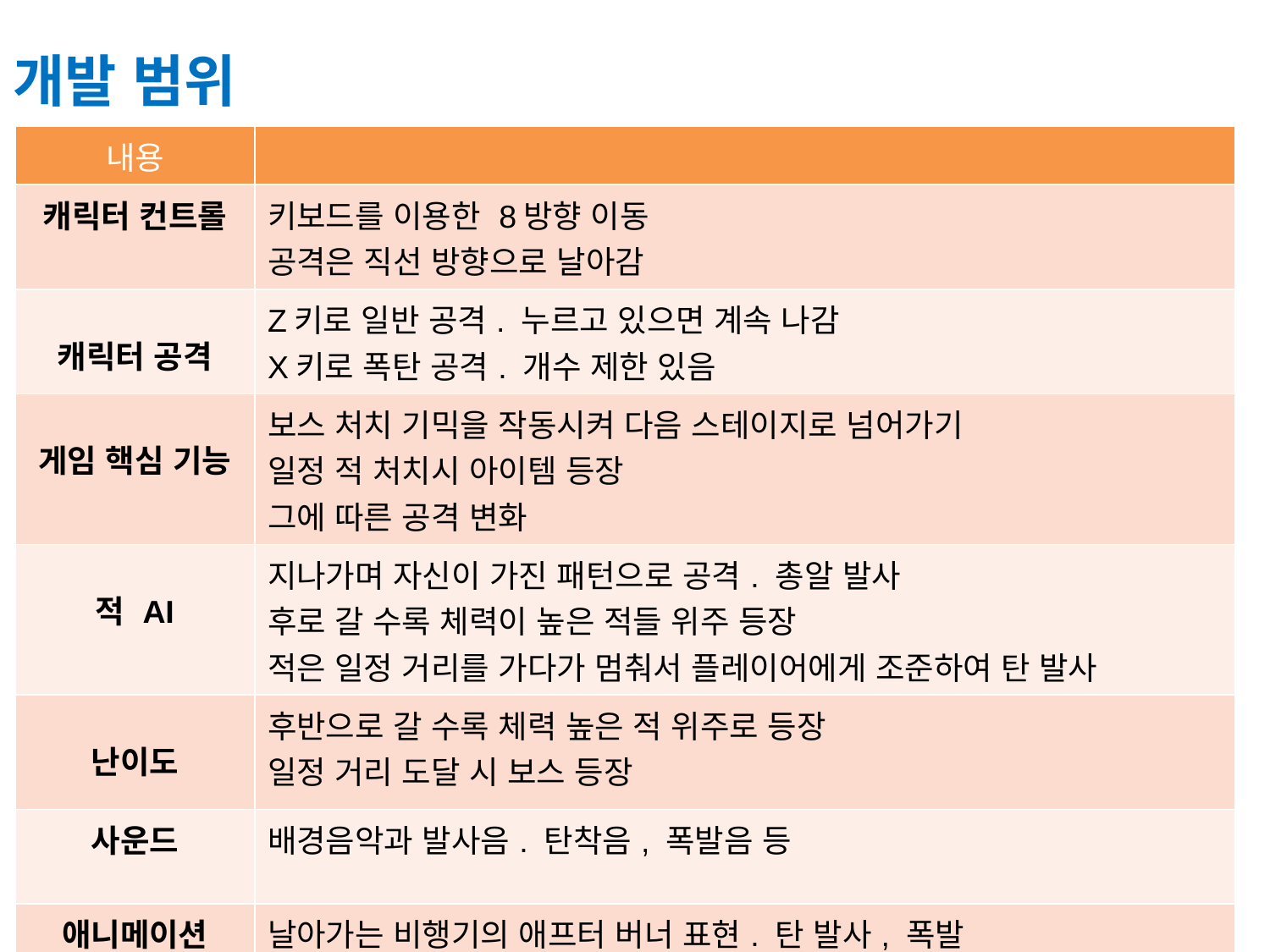

# 개발 범위
| 내용 |  |
| --- | --- |
| 캐릭터 컨트롤 | 키보드를 이용한 8방향 이동 공격은 직선 방향으로 날아감 |
| 캐릭터 공격 | Z키로 일반 공격. 누르고 있으면 계속 나감 X키로 폭탄 공격. 개수 제한 있음 |
| 게임 핵심 기능 | 보스 처치 기믹을 작동시켜 다음 스테이지로 넘어가기 일정 적 처치시 아이템 등장 그에 따른 공격 변화 |
| 적 AI | 지나가며 자신이 가진 패턴으로 공격. 총알 발사 후로 갈 수록 체력이 높은 적들 위주 등장 적은 일정 거리를 가다가 멈춰서 플레이어에게 조준하여 탄 발사 |
| 난이도 | 후반으로 갈 수록 체력 높은 적 위주로 등장 일정 거리 도달 시 보스 등장 |
| 사운드 | 배경음악과 발사음. 탄착음, 폭발음 등 |
| 애니메이션 | 날아가는 비행기의 애프터 버너 표현. 탄 발사, 폭발 적 종류에 따른 스프라이트 등 |